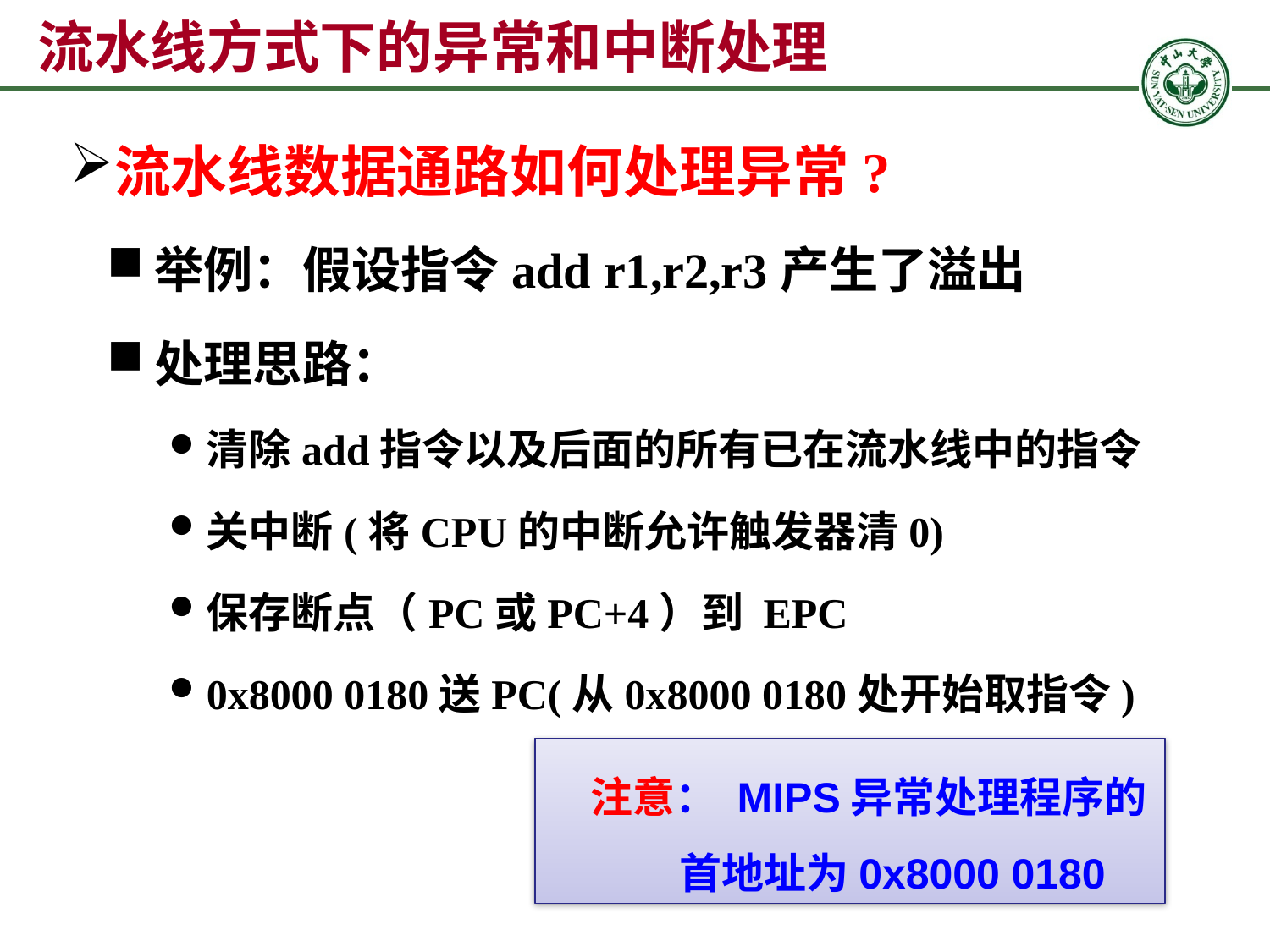

# 流水线方式下的异常和中断处理
流水线数据通路如何处理异常?
举例：假设指令add r1,r2,r3产生了溢出
处理思路：
清除add指令以及后面的所有已在流水线中的指令
关中断(将CPU的中断允许触发器清0)
保存断点（PC或PC+4）到 EPC
0x8000 0180送PC(从0x8000 0180处开始取指令)
注意： MIPS异常处理程序的首地址为0x8000 0180